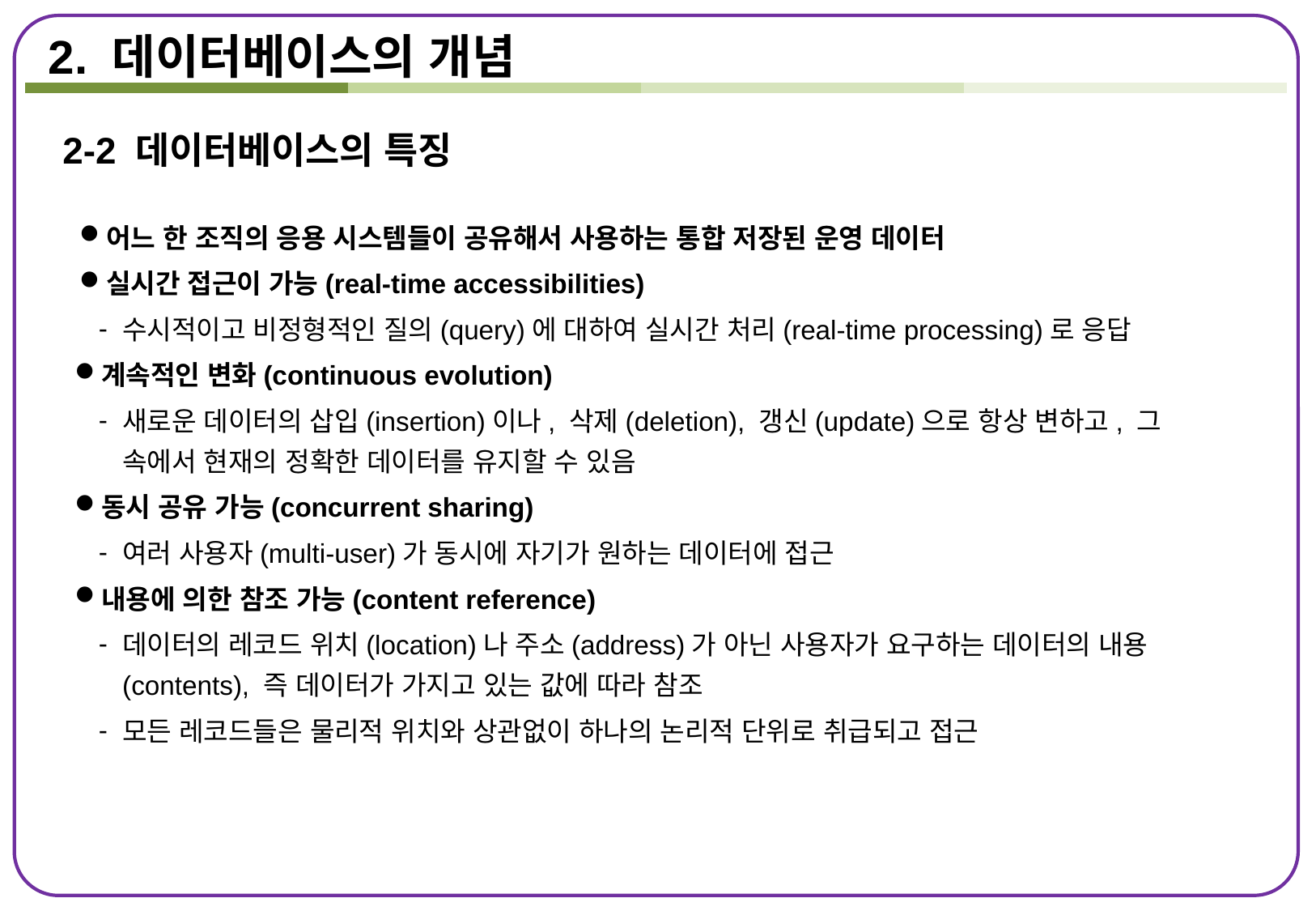

2. 데이터베이스의 개념
2-2 데이터베이스의 특징
어느 한 조직의 응용 시스템들이 공유해서 사용하는 통합 저장된 운영 데이터
실시간 접근이 가능(real-time accessibilities)
수시적이고 비정형적인 질의(query)에 대하여 실시간 처리(real-time processing)로 응답
계속적인 변화(continuous evolution)
새로운 데이터의 삽입(insertion)이나, 삭제(deletion), 갱신(update)으로 항상 변하고, 그 속에서 현재의 정확한 데이터를 유지할 수 있음
동시 공유 가능(concurrent sharing)
여러 사용자(multi-user)가 동시에 자기가 원하는 데이터에 접근
내용에 의한 참조 가능(content reference)
데이터의 레코드 위치(location)나 주소(address)가 아닌 사용자가 요구하는 데이터의 내용(contents), 즉 데이터가 가지고 있는 값에 따라 참조
모든 레코드들은 물리적 위치와 상관없이 하나의 논리적 단위로 취급되고 접근